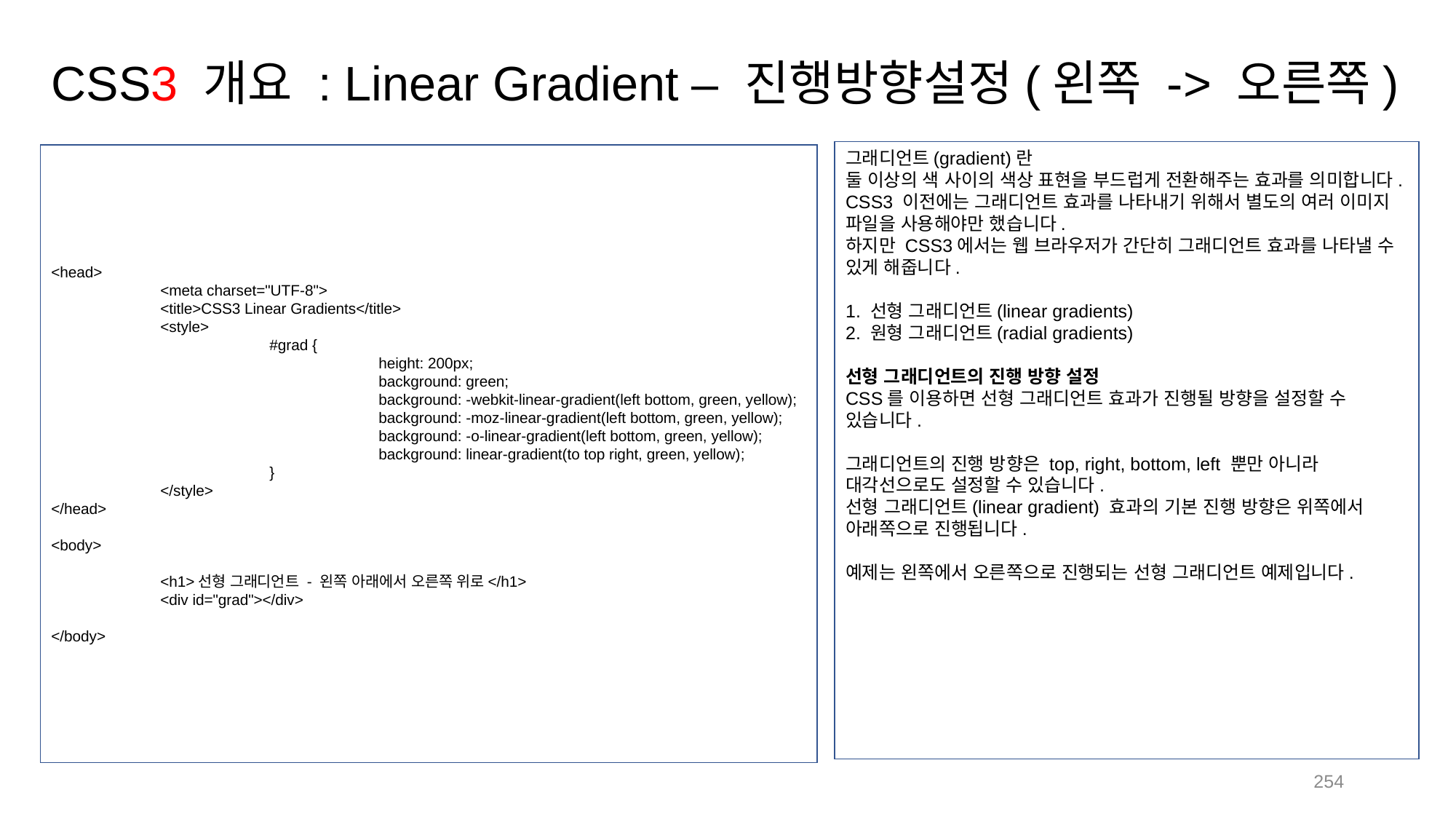

# CSS3 개요 : Linear Gradient – 진행방향설정(왼쪽 -> 오른쪽)
그래디언트(gradient)란
둘 이상의 색 사이의 색상 표현을 부드럽게 전환해주는 효과를 의미합니다. CSS3 이전에는 그래디언트 효과를 나타내기 위해서 별도의 여러 이미지 파일을 사용해야만 했습니다.
하지만 CSS3에서는 웹 브라우저가 간단히 그래디언트 효과를 나타낼 수 있게 해줍니다.

1. 선형 그래디언트(linear gradients)
2. 원형 그래디언트(radial gradients)

선형 그래디언트의 진행 방향 설정
CSS를 이용하면 선형 그래디언트 효과가 진행될 방향을 설정할 수 있습니다.

그래디언트의 진행 방향은 top, right, bottom, left 뿐만 아니라 대각선으로도 설정할 수 있습니다.
선형 그래디언트(linear gradient) 효과의 기본 진행 방향은 위쪽에서 아래쪽으로 진행됩니다.

예제는 왼쪽에서 오른쪽으로 진행되는 선형 그래디언트 예제입니다.

<head>
	<meta charset="UTF-8">
	<title>CSS3 Linear Gradients</title>
	<style>
		#grad {
			height: 200px;
			background: green;
			background: -webkit-linear-gradient(left bottom, green, yellow);
			background: -moz-linear-gradient(left bottom, green, yellow);
			background: -o-linear-gradient(left bottom, green, yellow);
			background: linear-gradient(to top right, green, yellow);
		}
	</style>
</head>

<body>

	<h1>선형 그래디언트 - 왼쪽 아래에서 오른쪽 위로</h1>
	<div id="grad"></div>

</body>
254